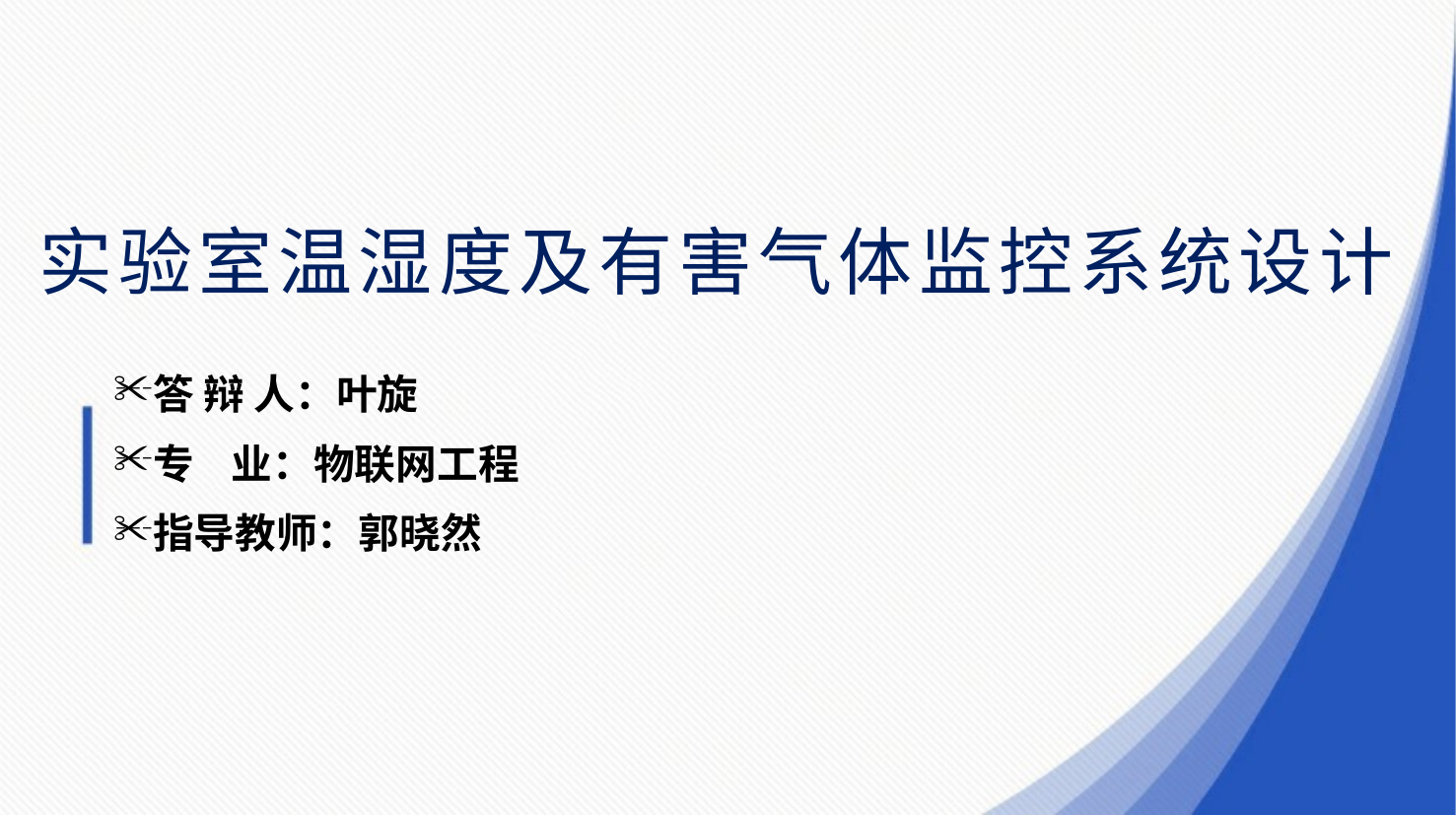

实验室温湿度及有害气体监控系统设计
答 辩 人：叶旋
专    业：物联网工程
指导教师：郭晓然